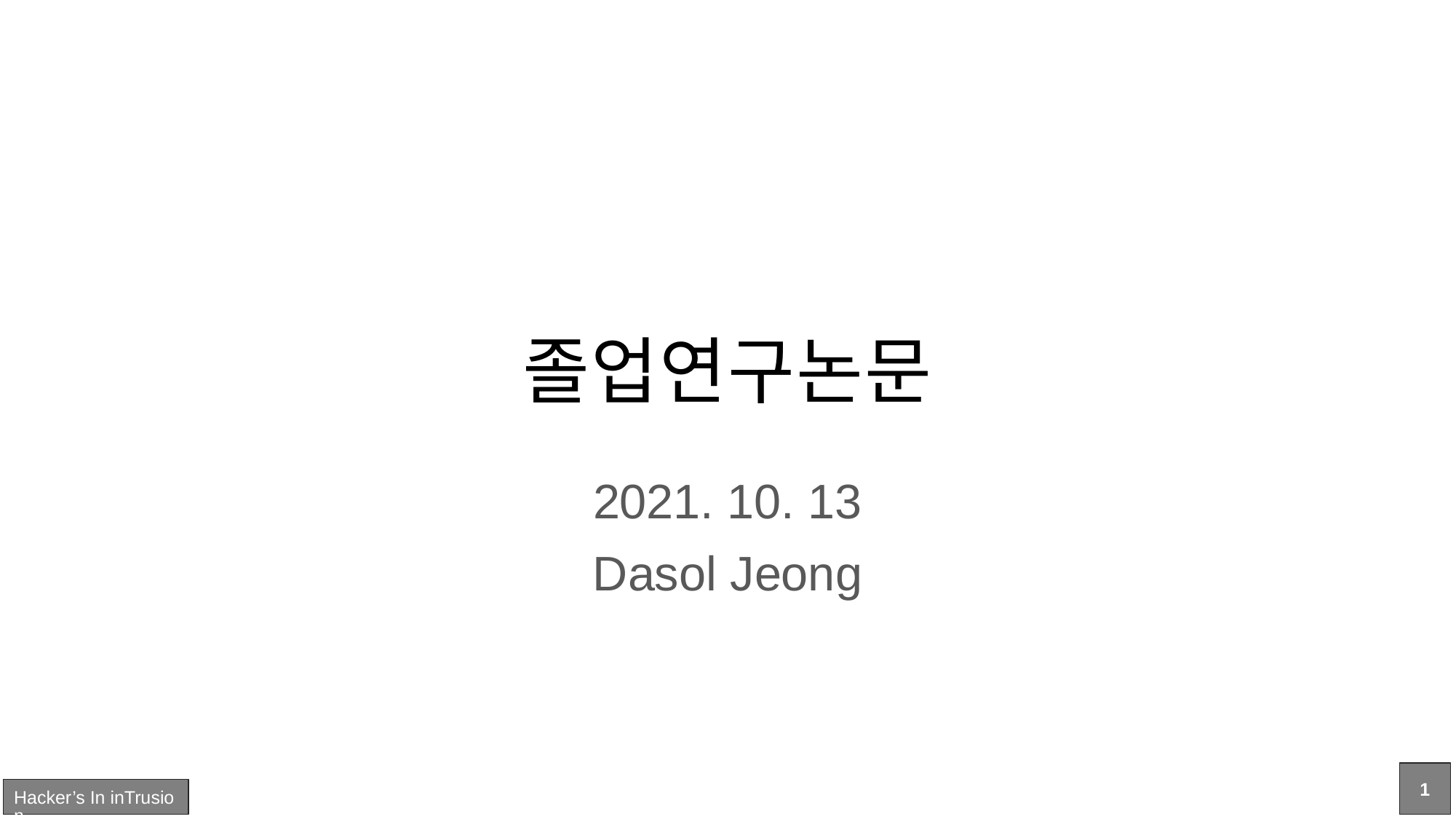

# 졸업연구논문
2021. 10. 13
Dasol Jeong
1
Hacker’s In inTrusion